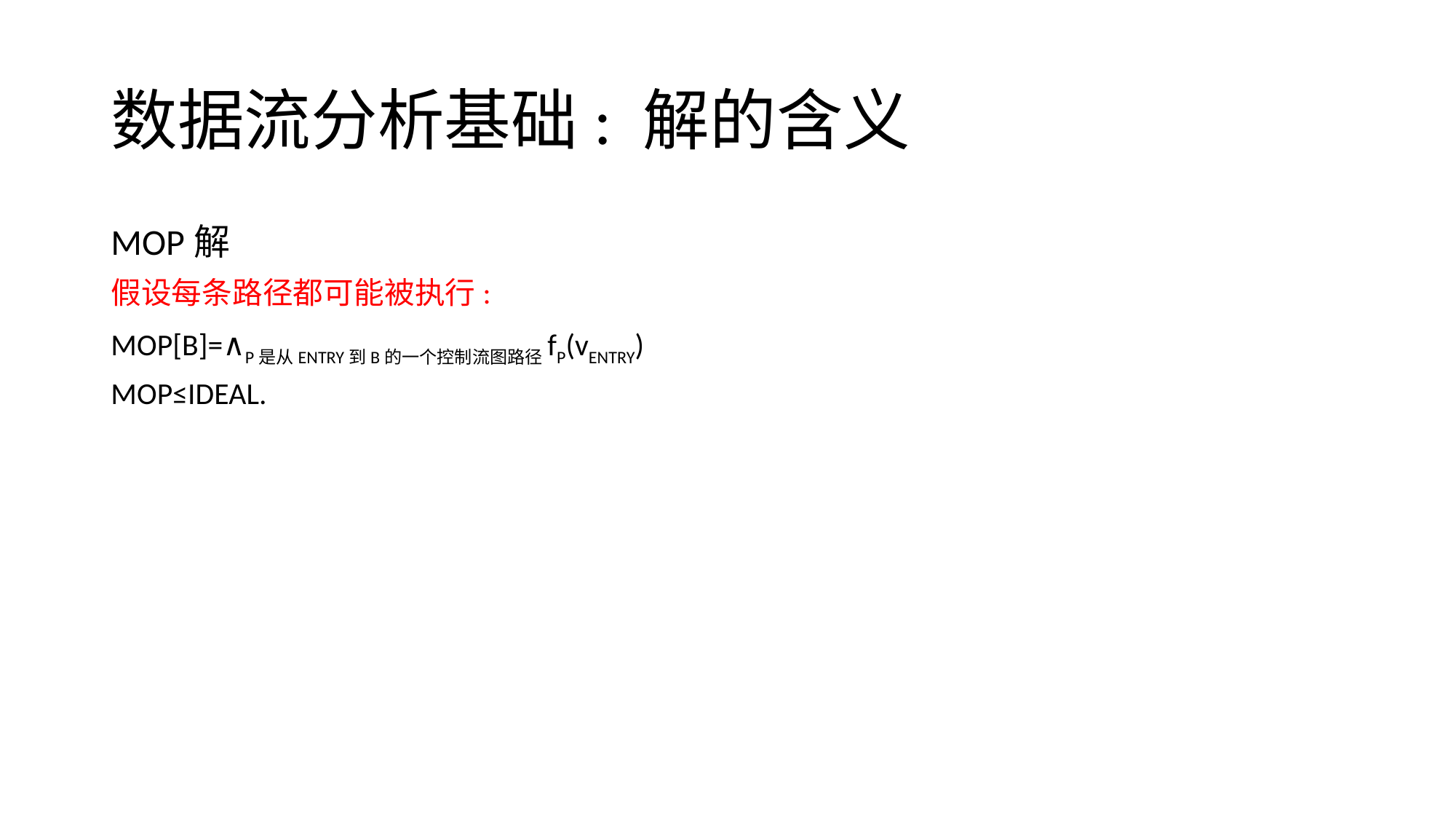

# 数据流分析基础: 解的含义
MOP解
假设每条路径都可能被执行:
MOP[B]=∧P是从ENTRY到B的一个控制流图路径fP(vENTRY)
MOP≤IDEAL.